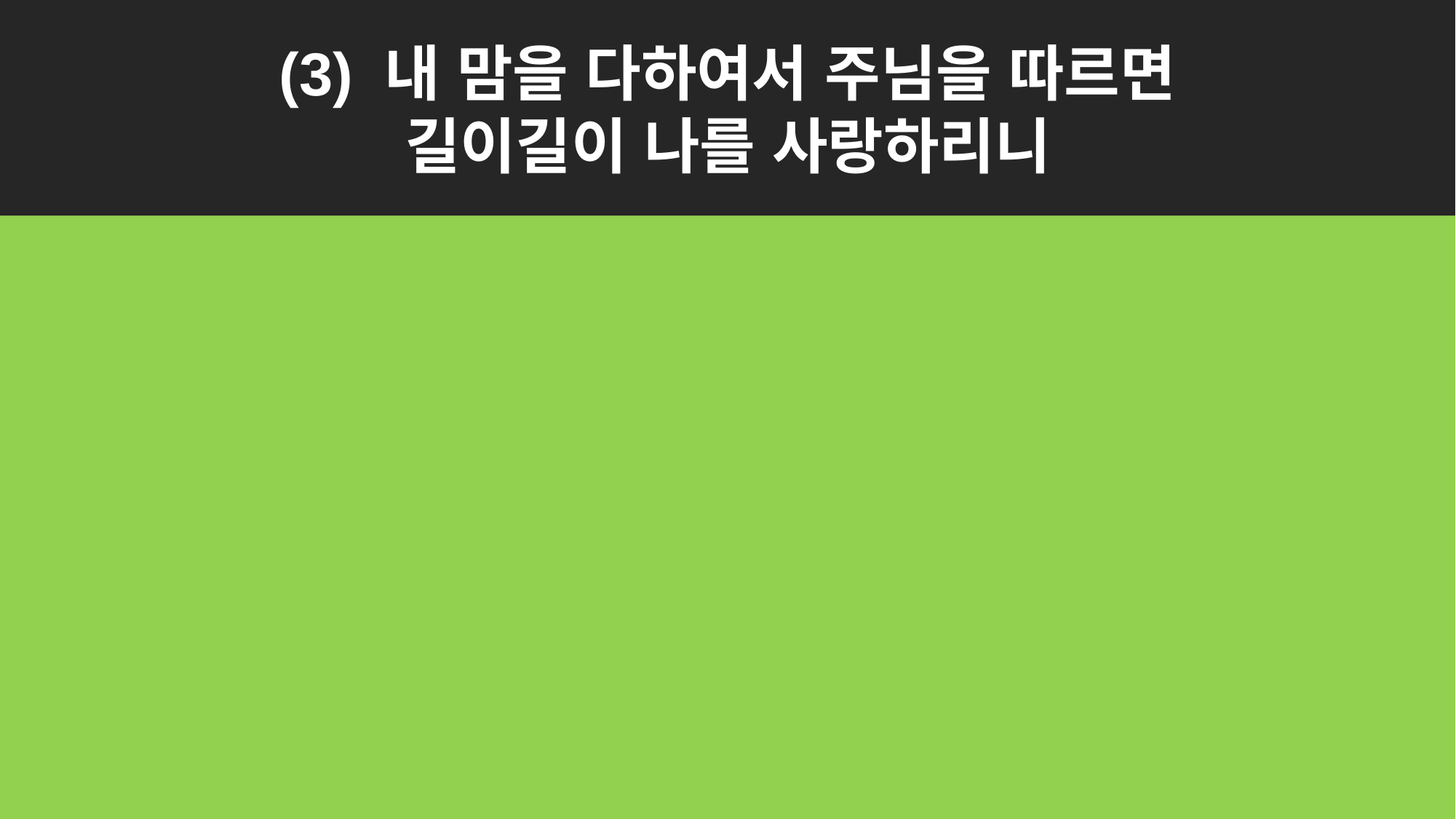

(3) 내 맘을 다하여서 주님을 따르면
길이길이 나를 사랑하리니